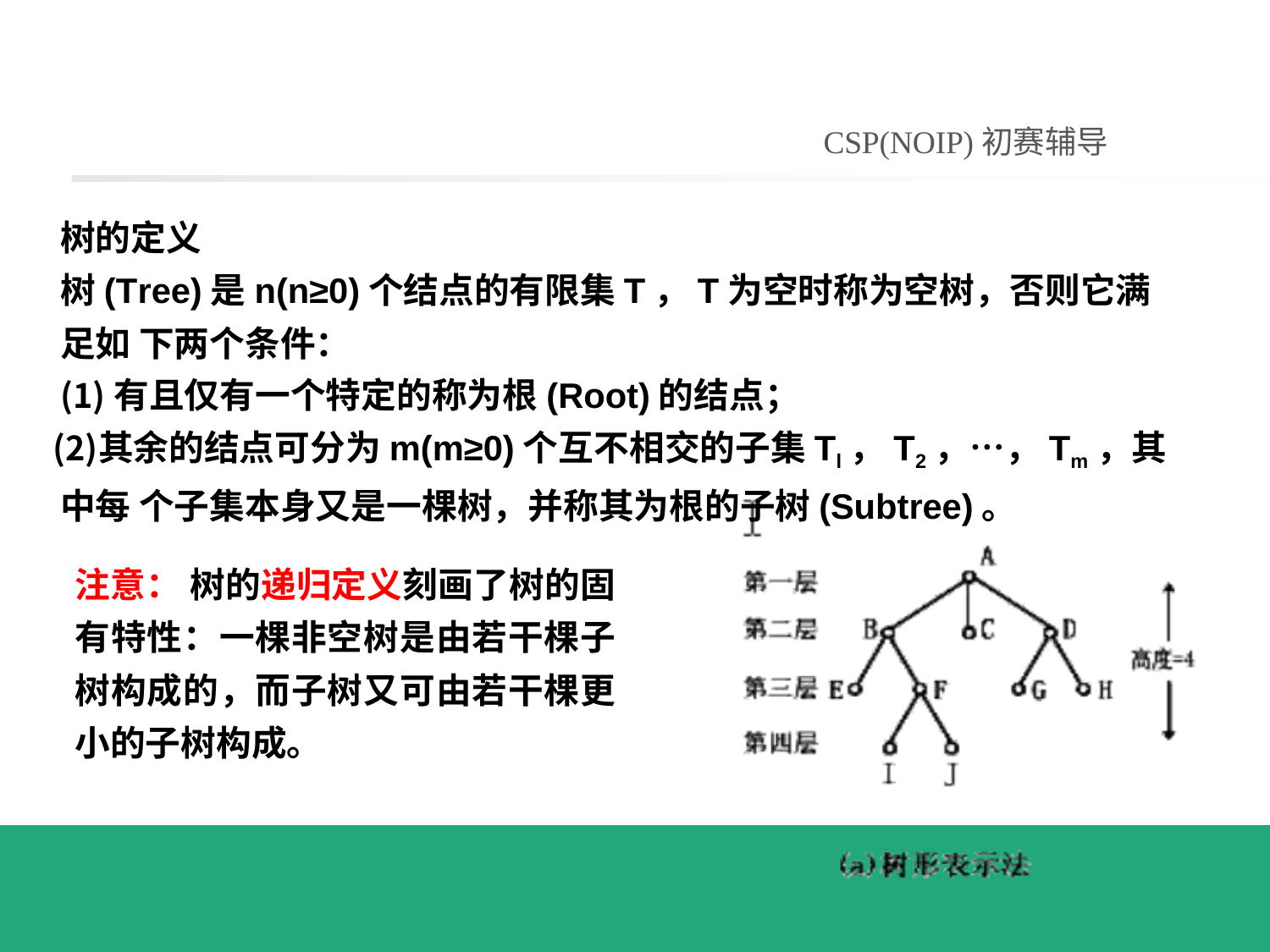

# CSP(NOIP)初赛辅导

树的定义
树(Tree)是n(n≥0)个结点的有限集T，T为空时称为空树，否则它满足如 下两个条件：
有且仅有一个特定的称为根(Root)的结点；
其余的结点可分为m(m≥0)个互不相交的子集Tl，T2，…，Tm，其中每 个子集本身又是一棵树，并称其为根的子树(Subtree)。
注意： 树的递归定义刻画了树的固 有特性：一棵非空树是由若干棵子 树构成的，而子树又可由若干棵更 小的子树构成。